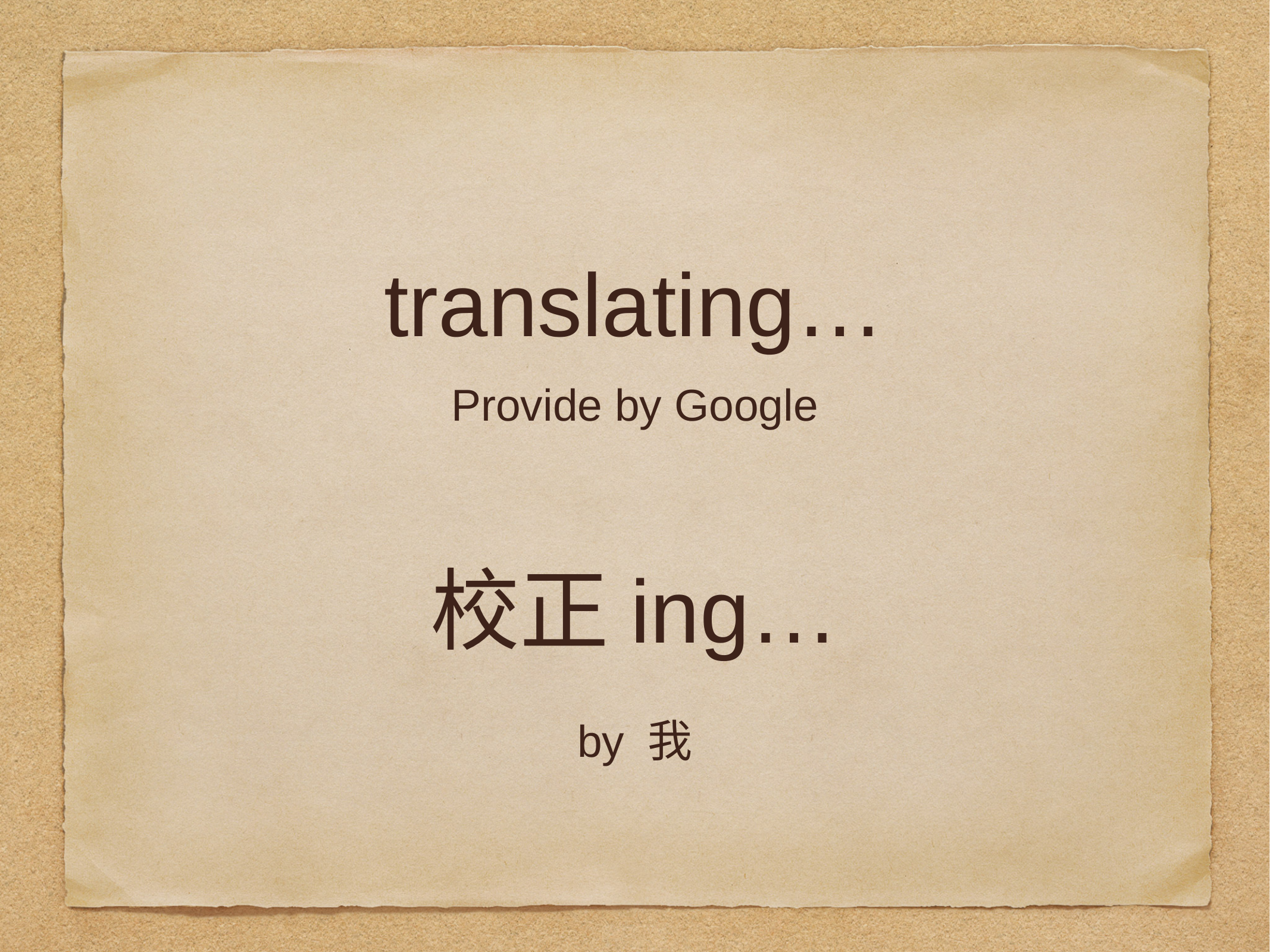

# translating…
Provide by Google
校正ing…
by 我